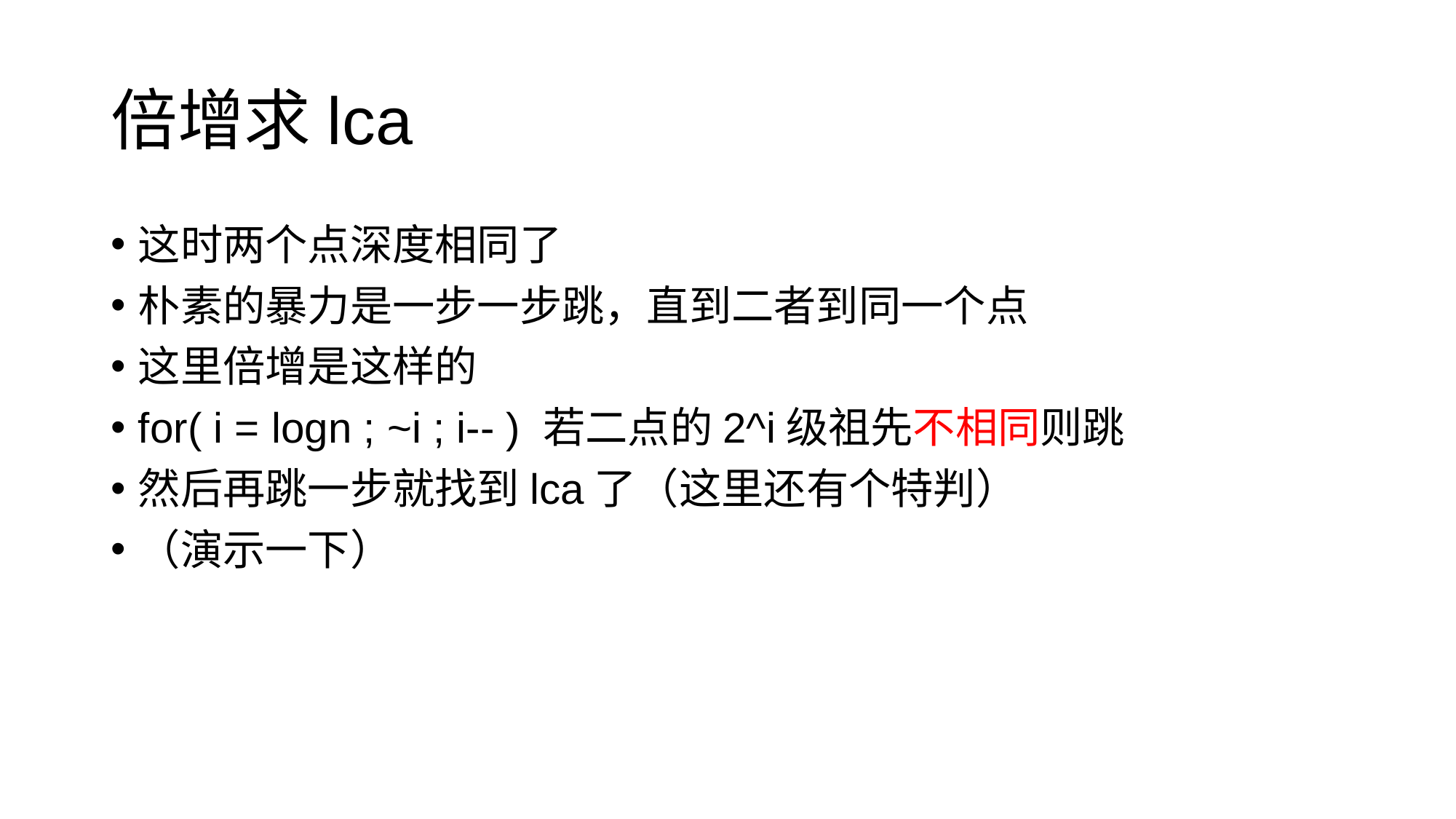

# 倍增求lca
这时两个点深度相同了
朴素的暴力是一步一步跳，直到二者到同一个点
这里倍增是这样的
for( i = logn ; ~i ; i-- ) 若二点的2^i级祖先不相同则跳
然后再跳一步就找到lca了（这里还有个特判）
（演示一下）